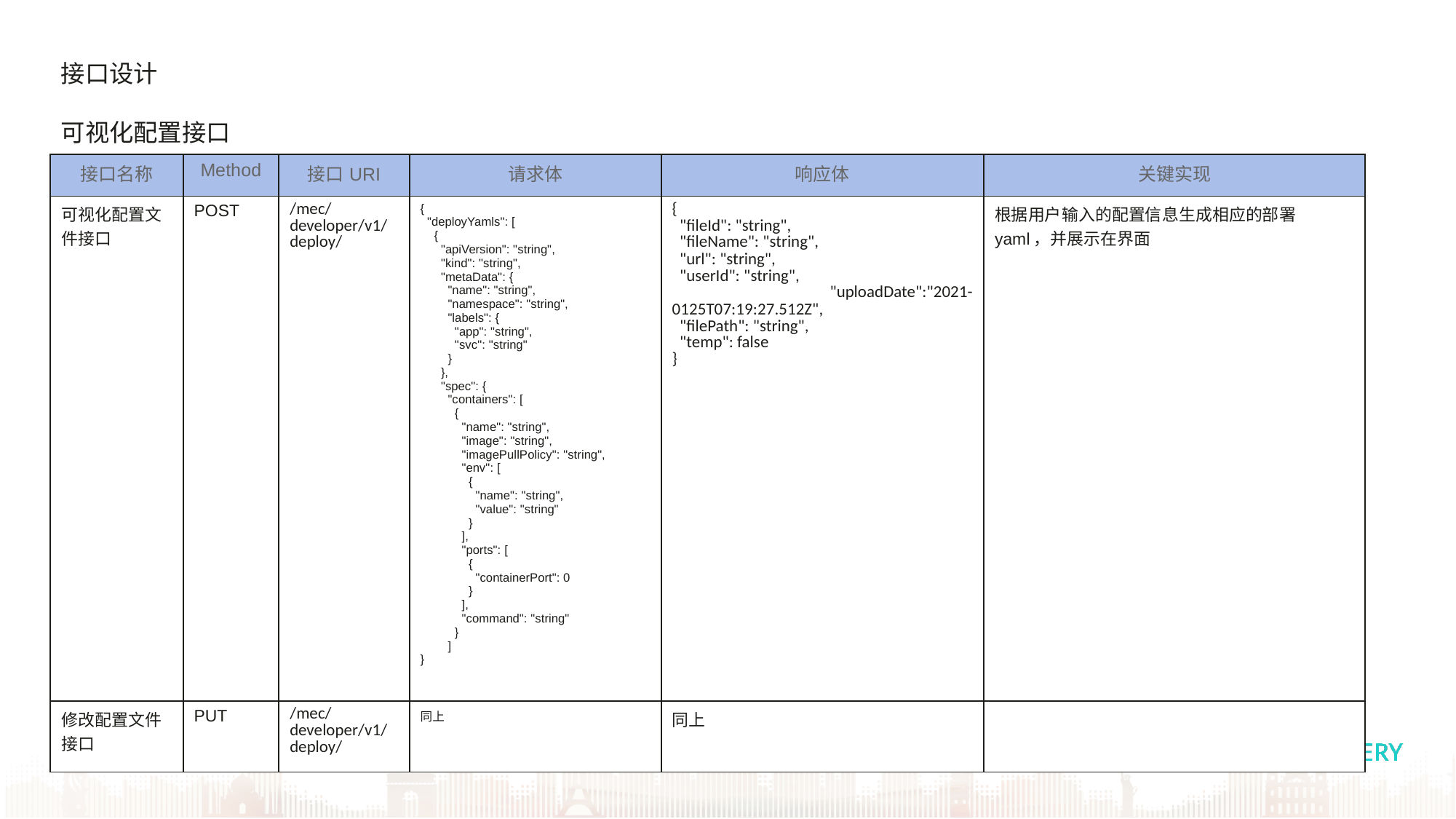

接口设计
可视化配置接口
| 接口名称 | Method | 接口URI | 请求体 | 响应体 | 关键实现 |
| --- | --- | --- | --- | --- | --- |
| 可视化配置文件接口 | POST | /mec/developer/v1/deploy/ | { "deployYamls": [ { "apiVersion": "string", "kind": "string", "metaData": { "name": "string", "namespace": "string", "labels": { "app": "string", "svc": "string" } }, "spec": { "containers": [ { "name": "string", "image": "string", "imagePullPolicy": "string", "env": [ { "name": "string", "value": "string" } ], "ports": [ { "containerPort": 0 } ], "command": "string" } ] } | { "fileId": "string", "fileName": "string", "url": "string", "userId": "string", "uploadDate":"2021-0125T07:19:27.512Z", "filePath": "string", "temp": false } | 根据用户输入的配置信息生成相应的部署yaml，并展示在界面 |
| 修改配置文件接口 | PUT | /mec/developer/v1/deploy/ | 同上 | 同上 |  |